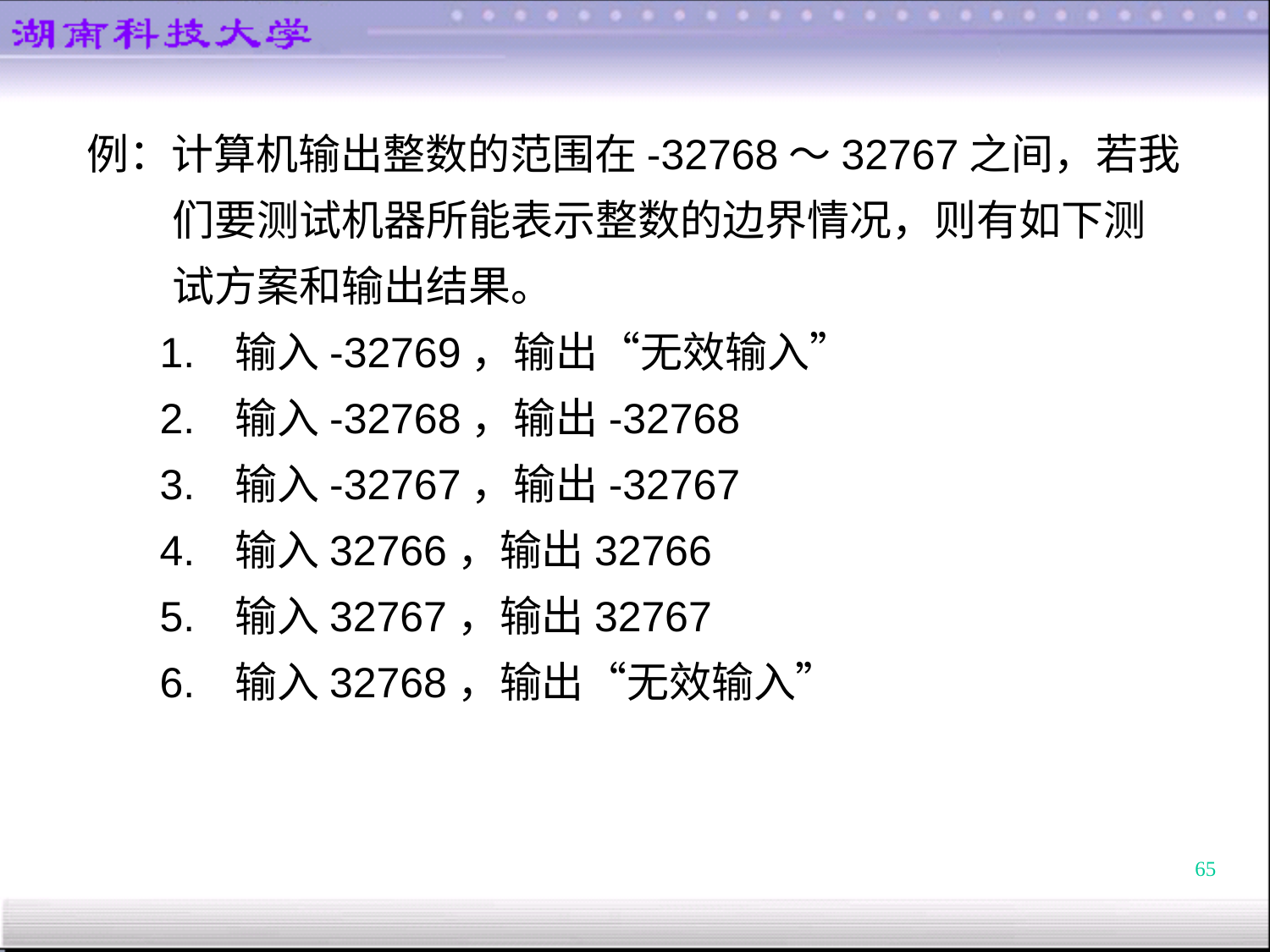

例：计算机输出整数的范围在-32768～32767之间，若我 们要测试机器所能表示整数的边界情况，则有如下测试方案和输出结果。
输入-32769，输出“无效输入”
输入-32768，输出-32768
输入-32767，输出-32767
输入32766，输出32766
输入32767，输出32767
输入32768，输出“无效输入”

65